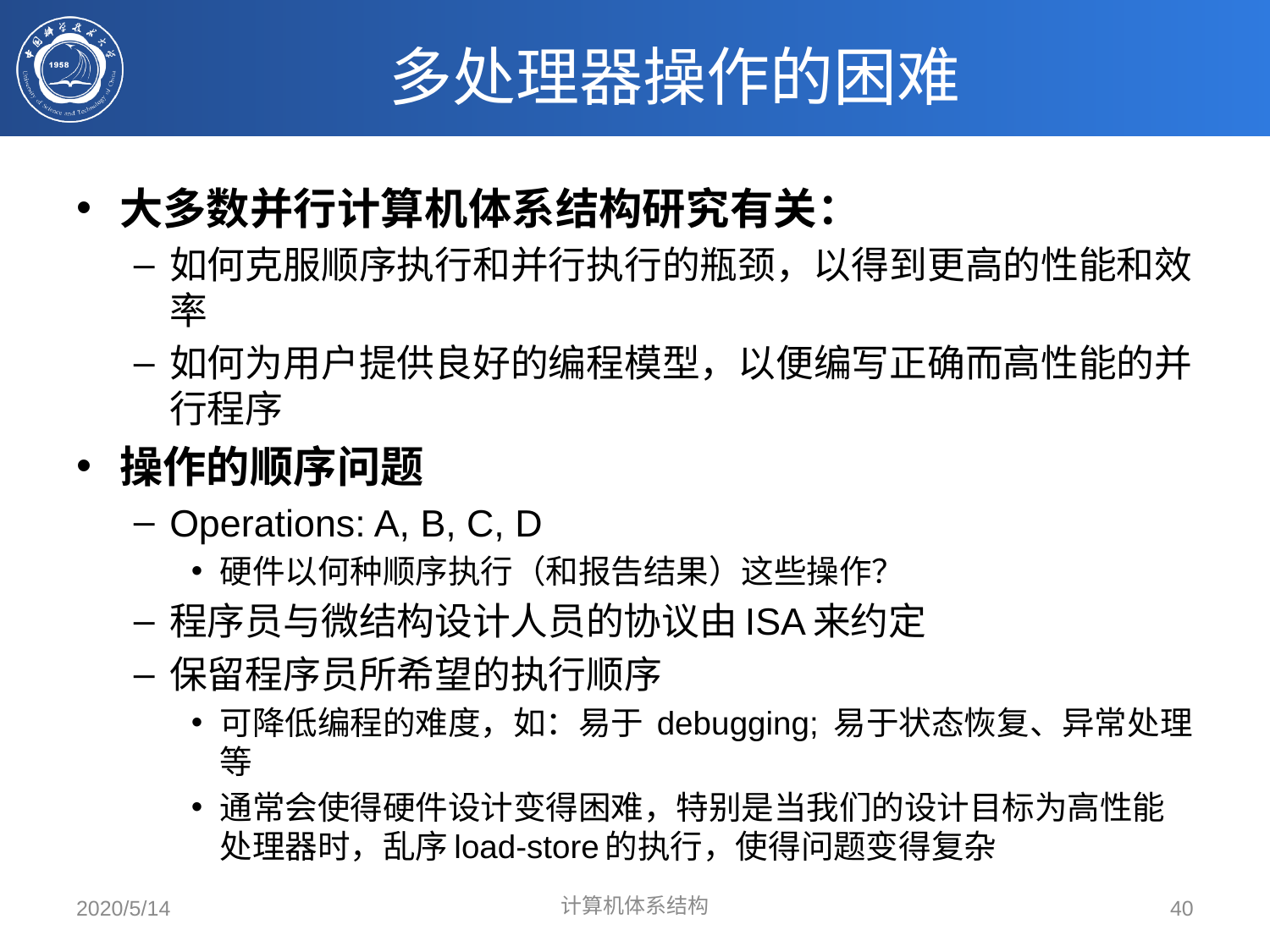

# 多处理器操作的困难
大多数并行计算机体系结构研究有关：
如何克服顺序执行和并行执行的瓶颈，以得到更高的性能和效率
如何为用户提供良好的编程模型，以便编写正确而高性能的并行程序
操作的顺序问题
Operations: A, B, C, D
硬件以何种顺序执行（和报告结果）这些操作？
程序员与微结构设计人员的协议由ISA来约定
保留程序员所希望的执行顺序
可降低编程的难度，如：易于 debugging; 易于状态恢复、异常处理等
通常会使得硬件设计变得困难，特别是当我们的设计目标为高性能处理器时，乱序load-store的执行，使得问题变得复杂

2020/5/14
计算机体系结构
40